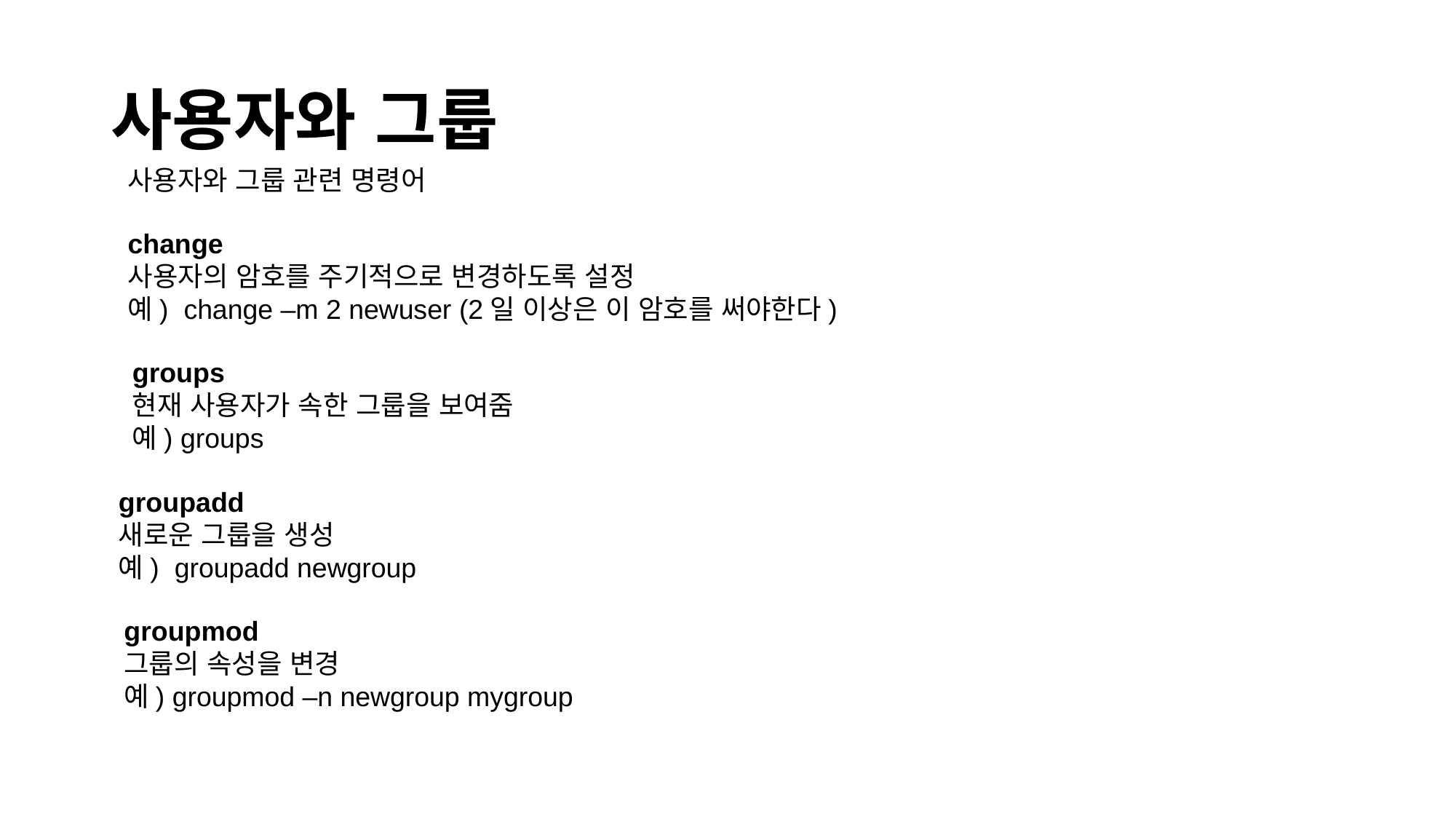

# 사용자와 그룹
사용자와 그룹 관련 명령어
change
사용자의 암호를 주기적으로 변경하도록 설정
예)  change –m 2 newuser (2일 이상은 이 암호를 써야한다)
groups
현재 사용자가 속한 그룹을 보여줌
예) groups
groupadd
새로운 그룹을 생성
예)  groupadd newgroup
groupmod
그룹의 속성을 변경
예) groupmod –n newgroup mygroup